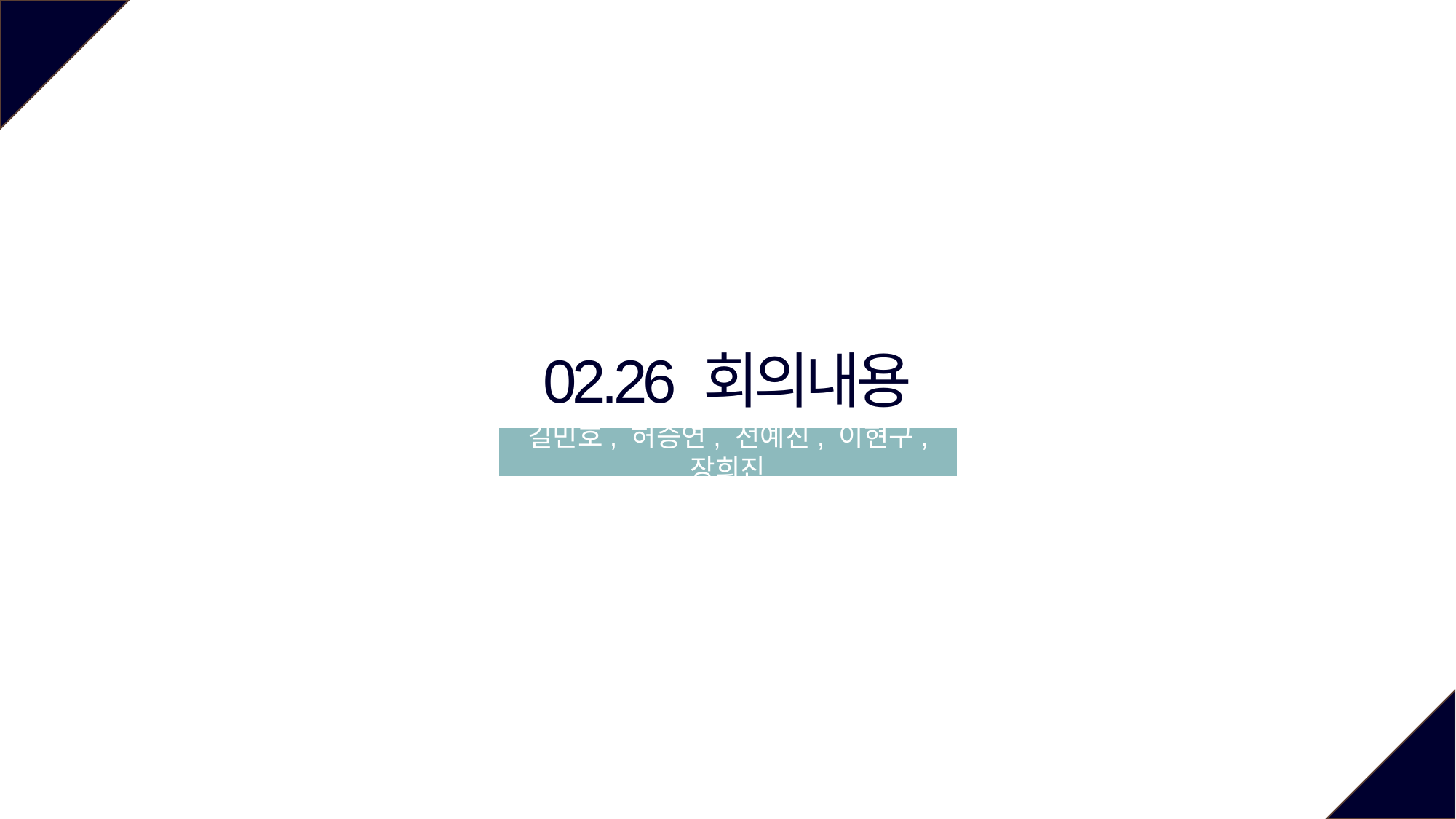

02.26 회의내용
길민호, 허승연, 전예진, 이현구, 장희진